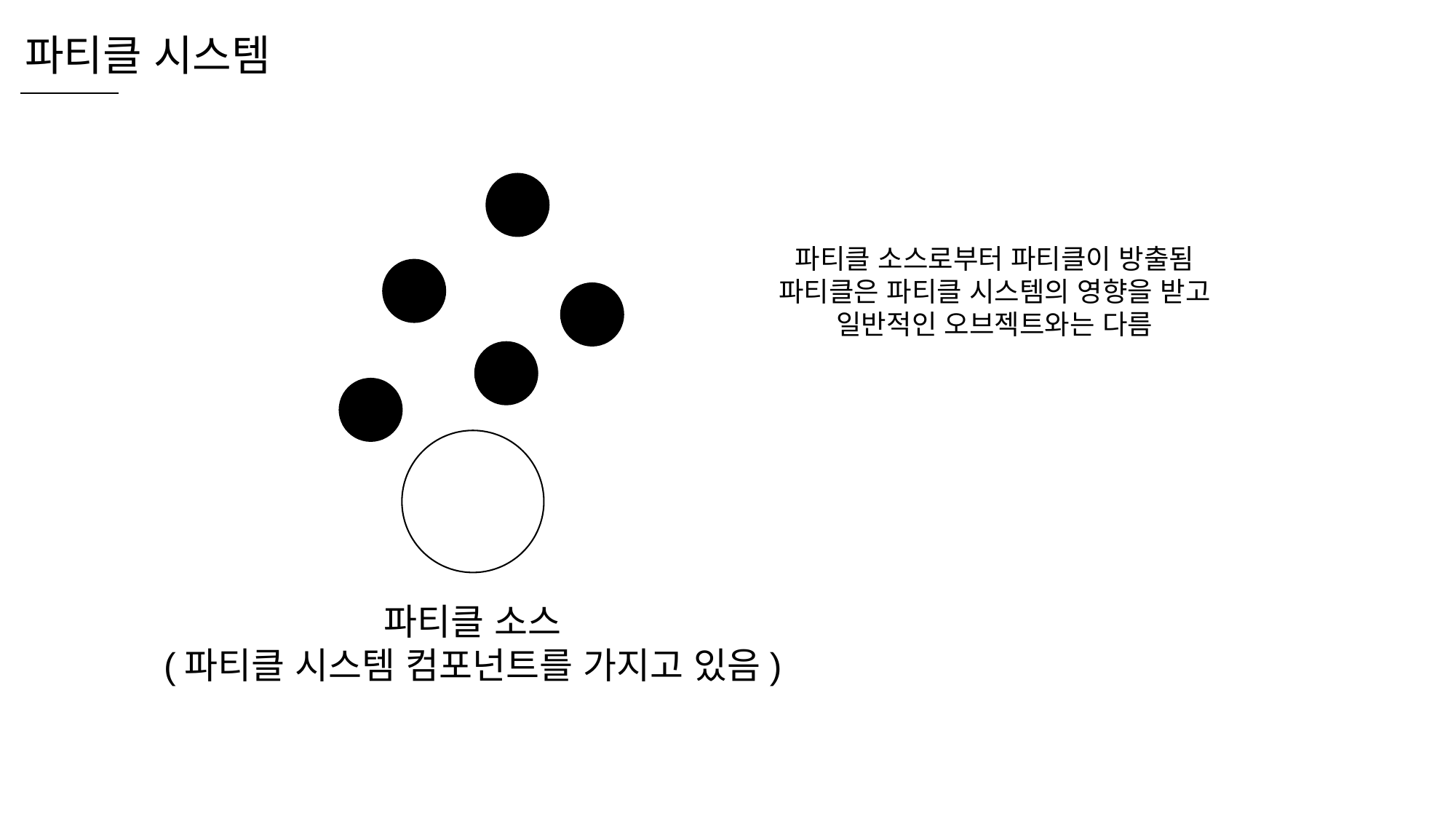

파티클 시스템

파티클 소스로부터 파티클이 방출됨
파티클은 파티클 시스템의 영향을 받고
일반적인 오브젝트와는 다름

파티클 소스
(파티클 시스템 컴포넌트를 가지고 있음)